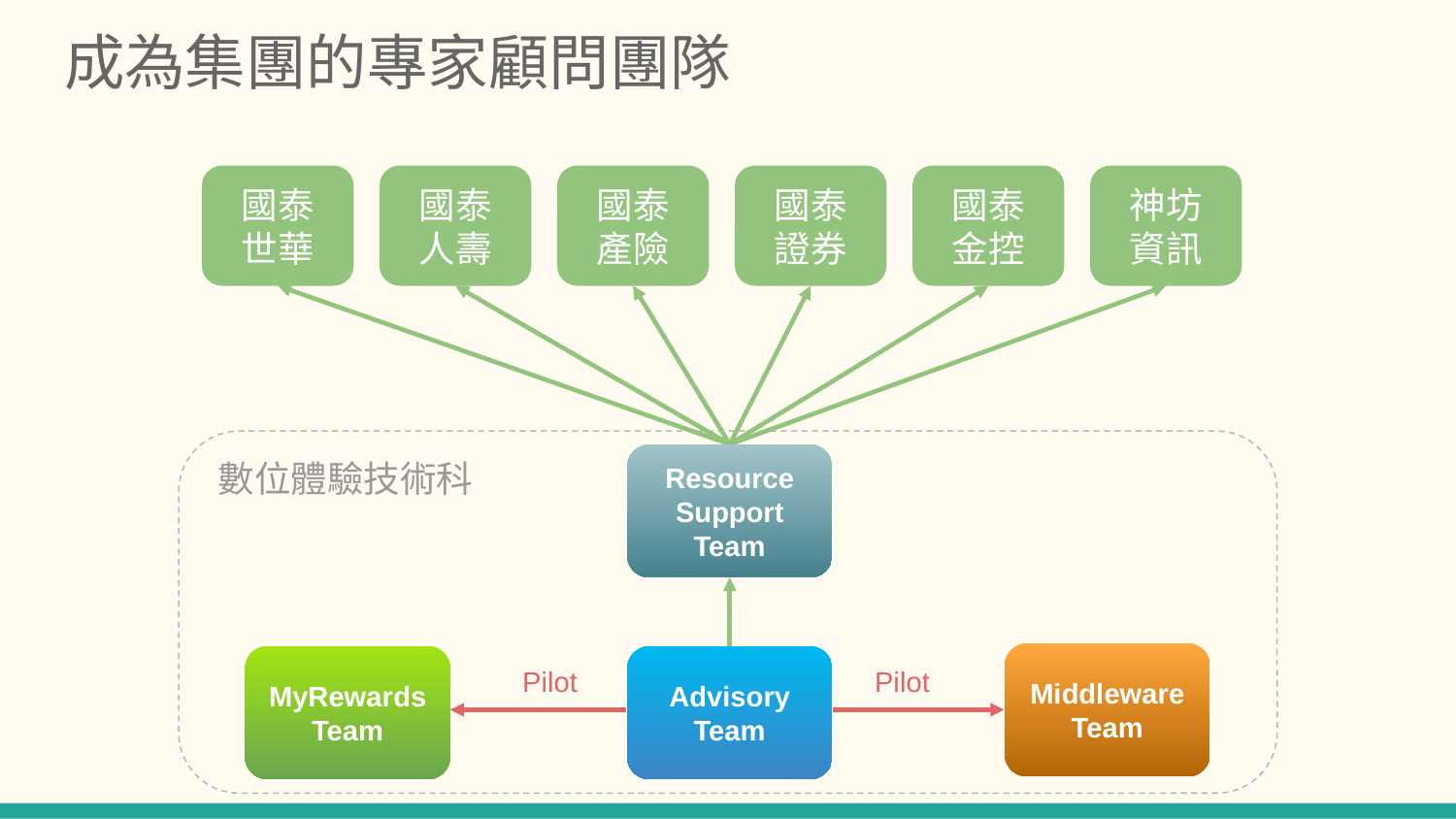

# 成為集團的專家顧問團隊
國泰
世華
國泰
人壽
國泰
產險
國泰
證券
國泰
金控
神坊
資訊

數位體驗技術科
Resource
Support
Team
Middleware
Team
MyRewards
Team
Advisory
Team
Pilot
Pilot